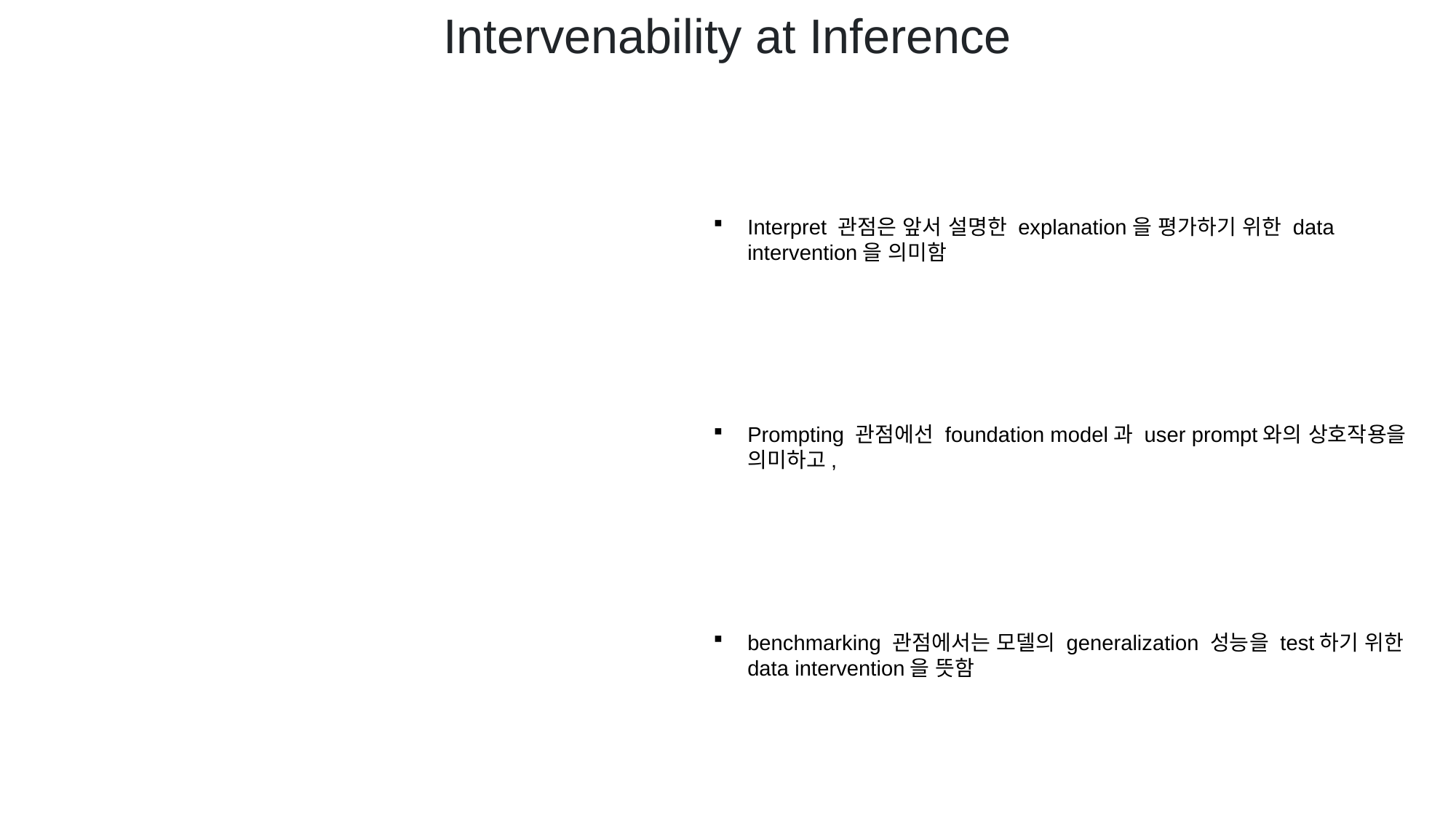

Intervenability at Inference
Interpret 관점은 앞서 설명한 explanation을 평가하기 위한 data intervention을 의미함

Prompting 관점에선 foundation model과 user prompt와의 상호작용을 의미하고,
benchmarking 관점에서는 모델의 generalization 성능을 test하기 위한 data intervention을 뜻함